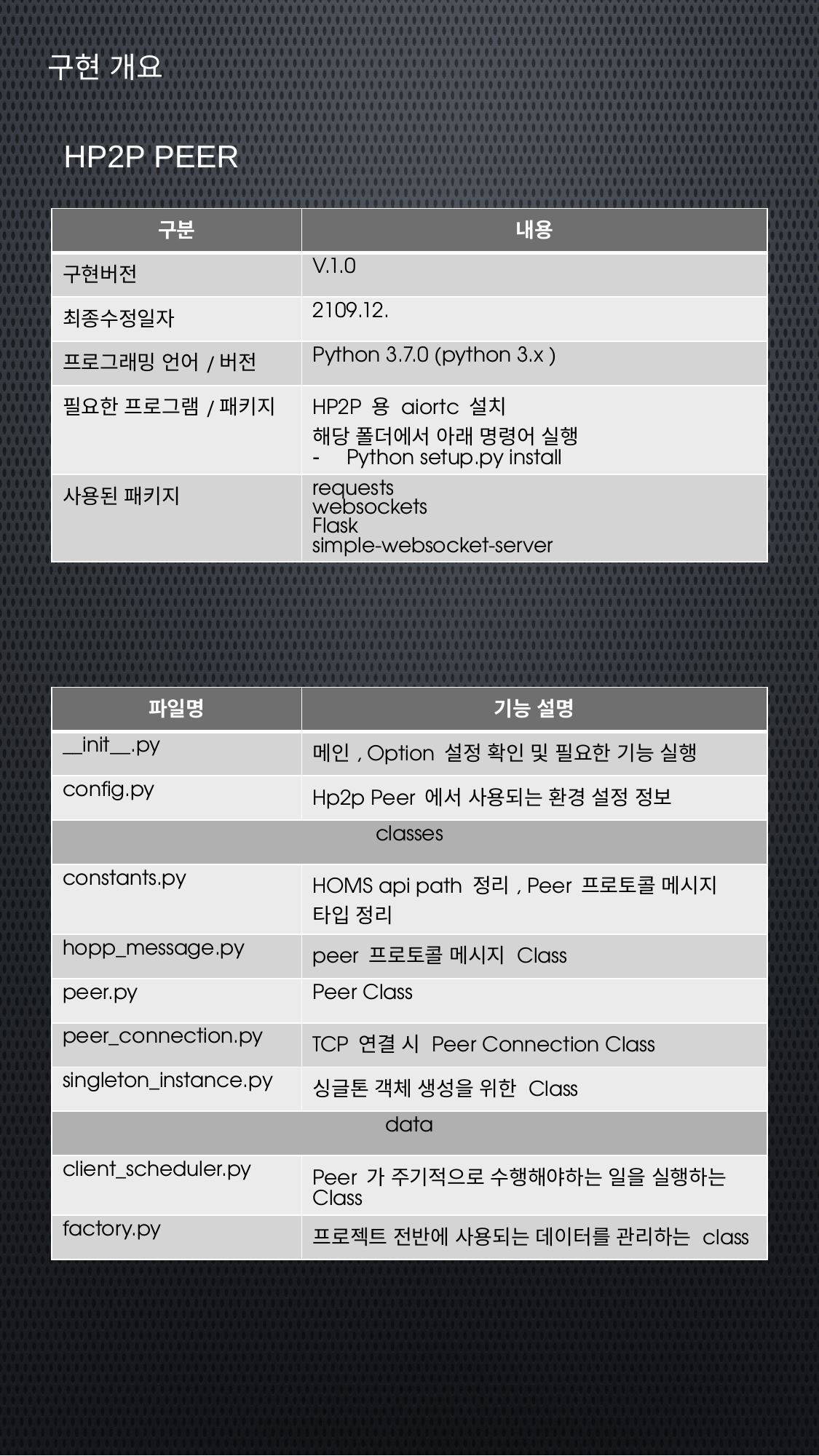

# 구현 개요
HP2p peer
| 구분 | 내용 |
| --- | --- |
| 구현버전 | V.1.0 |
| 최종수정일자 | 2109.12. |
| 프로그래밍 언어/버전 | Python 3.7.0 (python 3.x ) |
| 필요한 프로그램/패키지 | HP2P 용 aiortc 설치 해당 폴더에서 아래 명령어 실행 Python setup.py install |
| 사용된 패키지 | requests websockets Flask simple-websocket-server |

| 파일명 | 기능 설명 |
| --- | --- |
| \_\_init\_\_.py | 메인, Option 설정 확인 및 필요한 기능 실행 |
| config.py | Hp2p Peer 에서 사용되는 환경 설정 정보 |
| classes |  |
| constants.py | HOMS api path 정리, Peer 프로토콜 메시지 타입 정리 |
| hopp\_message.py | peer 프로토콜 메시지 Class |
| peer.py | Peer Class |
| peer\_connection.py | TCP 연결 시 Peer Connection Class |
| singleton\_instance.py | 싱글톤 객체 생성을 위한 Class |
| data |  |
| client\_scheduler.py | Peer 가 주기적으로 수행해야하는 일을 실행하는 Class |
| factory.py | 프로젝트 전반에 사용되는 데이터를 관리하는 class |